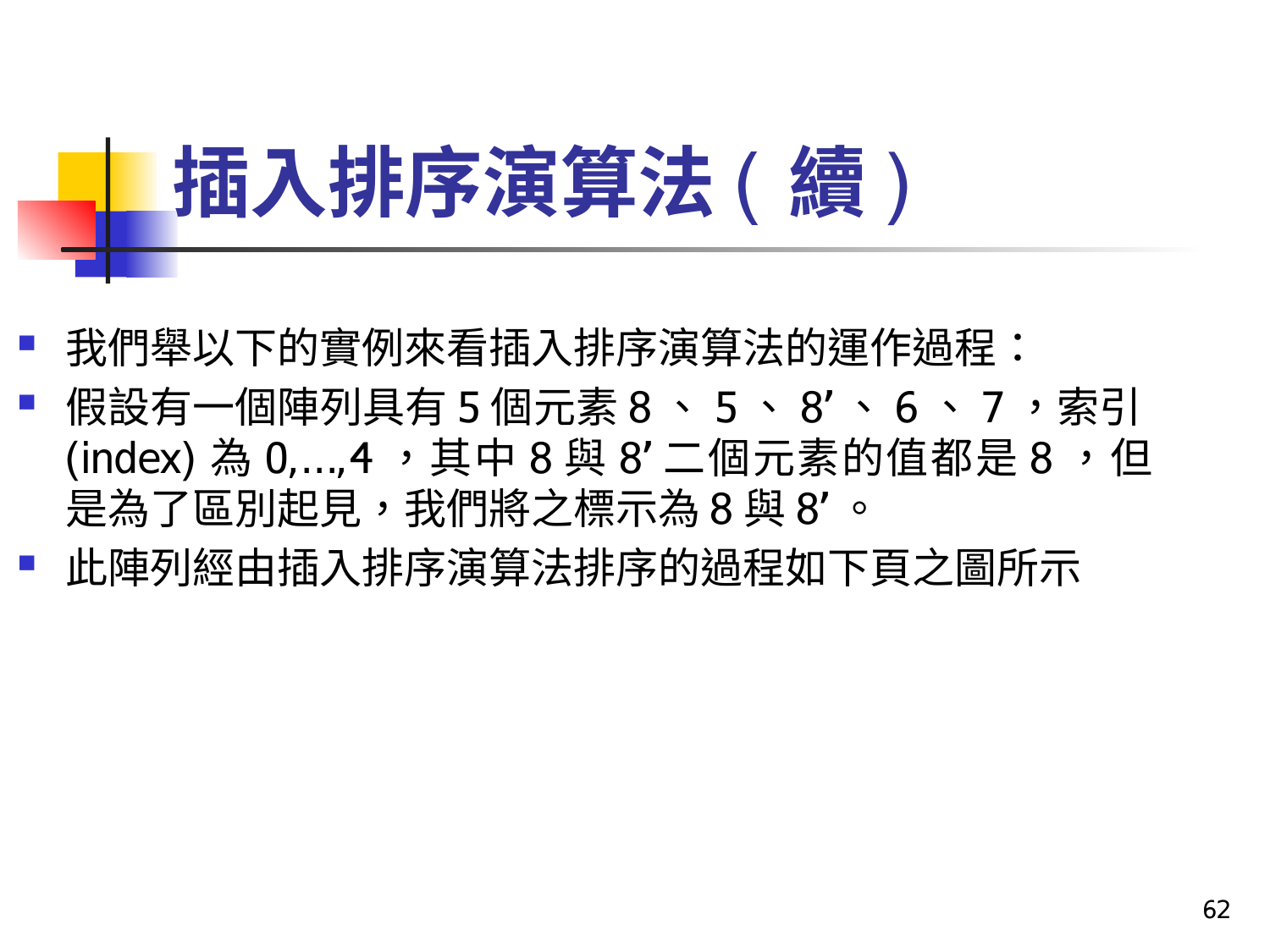

# 插入排序演算法(續)
我們舉以下的實例來看插入排序演算法的運作過程：
假設有一個陣列具有5個元素8、5、8’、6、7，索引(index)為0,...,4，其中8與8’二個元素的值都是8，但是為了區別起見，我們將之標示為8與8’。
此陣列經由插入排序演算法排序的過程如下頁之圖所示
62